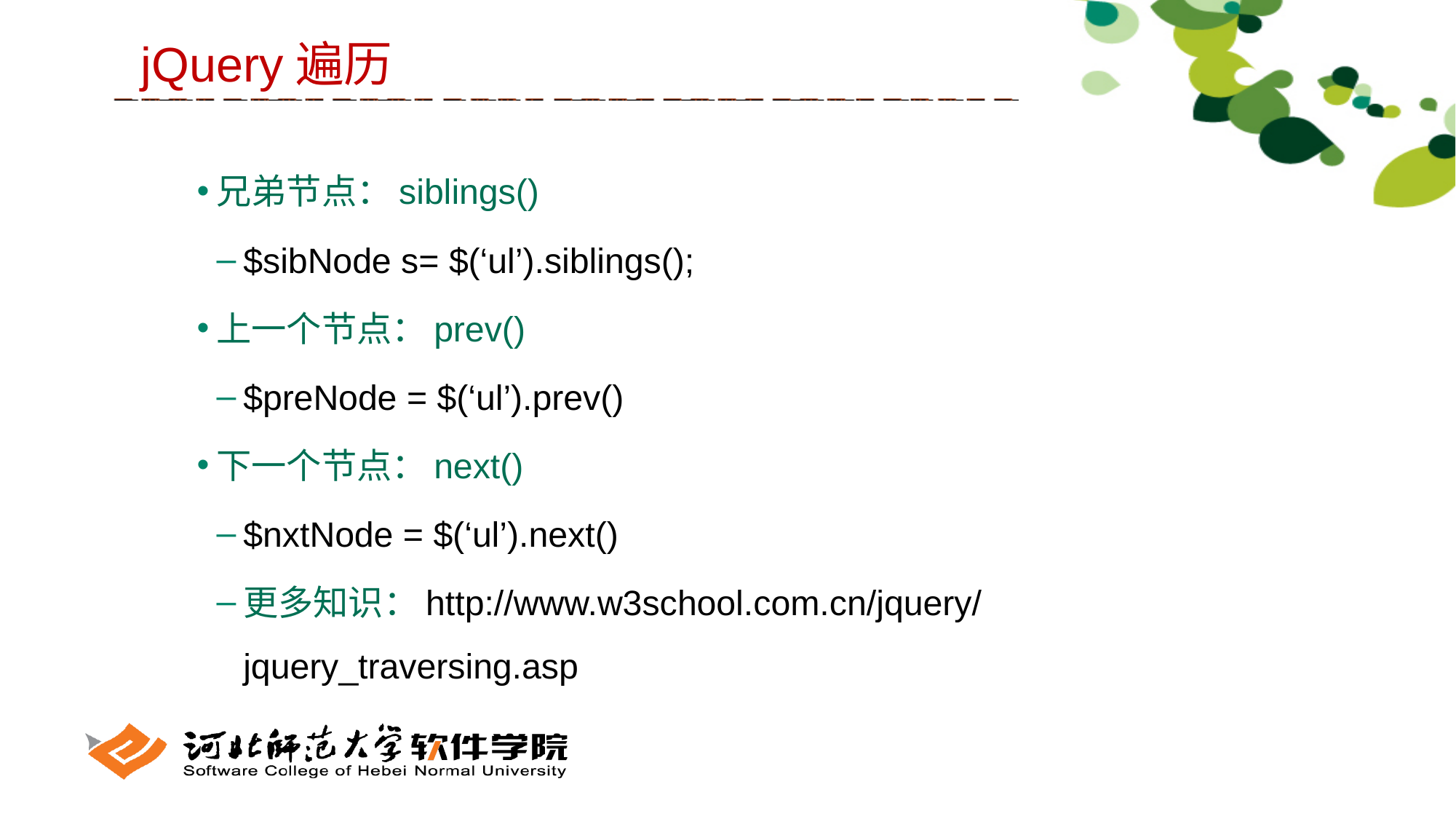

jQuery遍历
兄弟节点：siblings()
$sibNode s= $(‘ul’).siblings();
上一个节点：prev()
$preNode = $(‘ul’).prev()
下一个节点：next()
$nxtNode = $(‘ul’).next()
更多知识：http://www.w3school.com.cn/jquery/jquery_traversing.asp